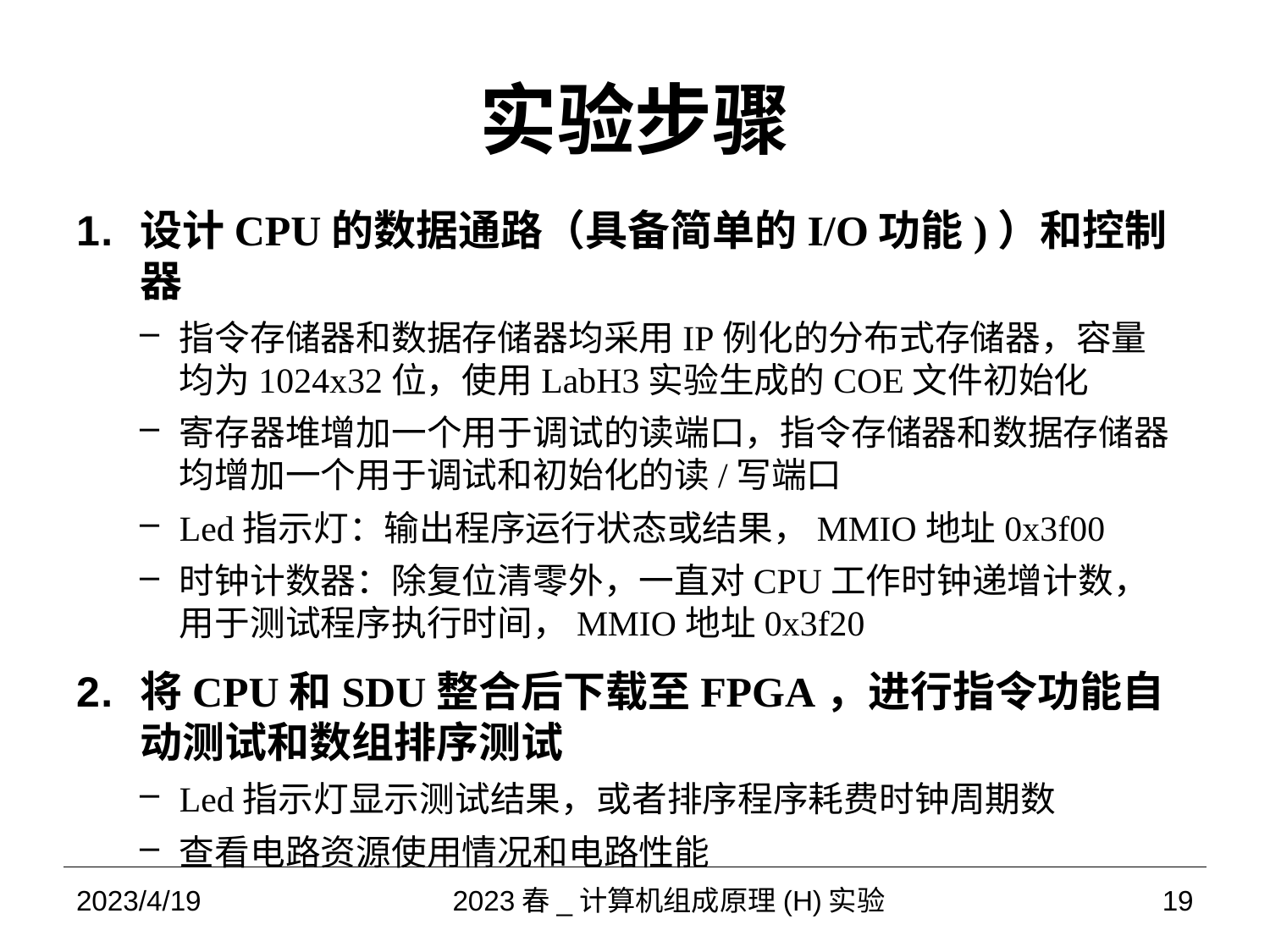

# 实验步骤
设计CPU的数据通路（具备简单的I/O功能)）和控制器
指令存储器和数据存储器均采用IP例化的分布式存储器，容量均为1024x32位，使用LabH3实验生成的COE文件初始化
寄存器堆增加一个用于调试的读端口，指令存储器和数据存储器均增加一个用于调试和初始化的读/写端口
Led指示灯：输出程序运行状态或结果，MMIO地址0x3f00
时钟计数器：除复位清零外，一直对CPU工作时钟递增计数，用于测试程序执行时间，MMIO地址0x3f20
将CPU和SDU整合后下载至FPGA，进行指令功能自动测试和数组排序测试
Led指示灯显示测试结果，或者排序程序耗费时钟周期数
查看电路资源使用情况和电路性能

2023/4/19
2023春_计算机组成原理(H)实验
19